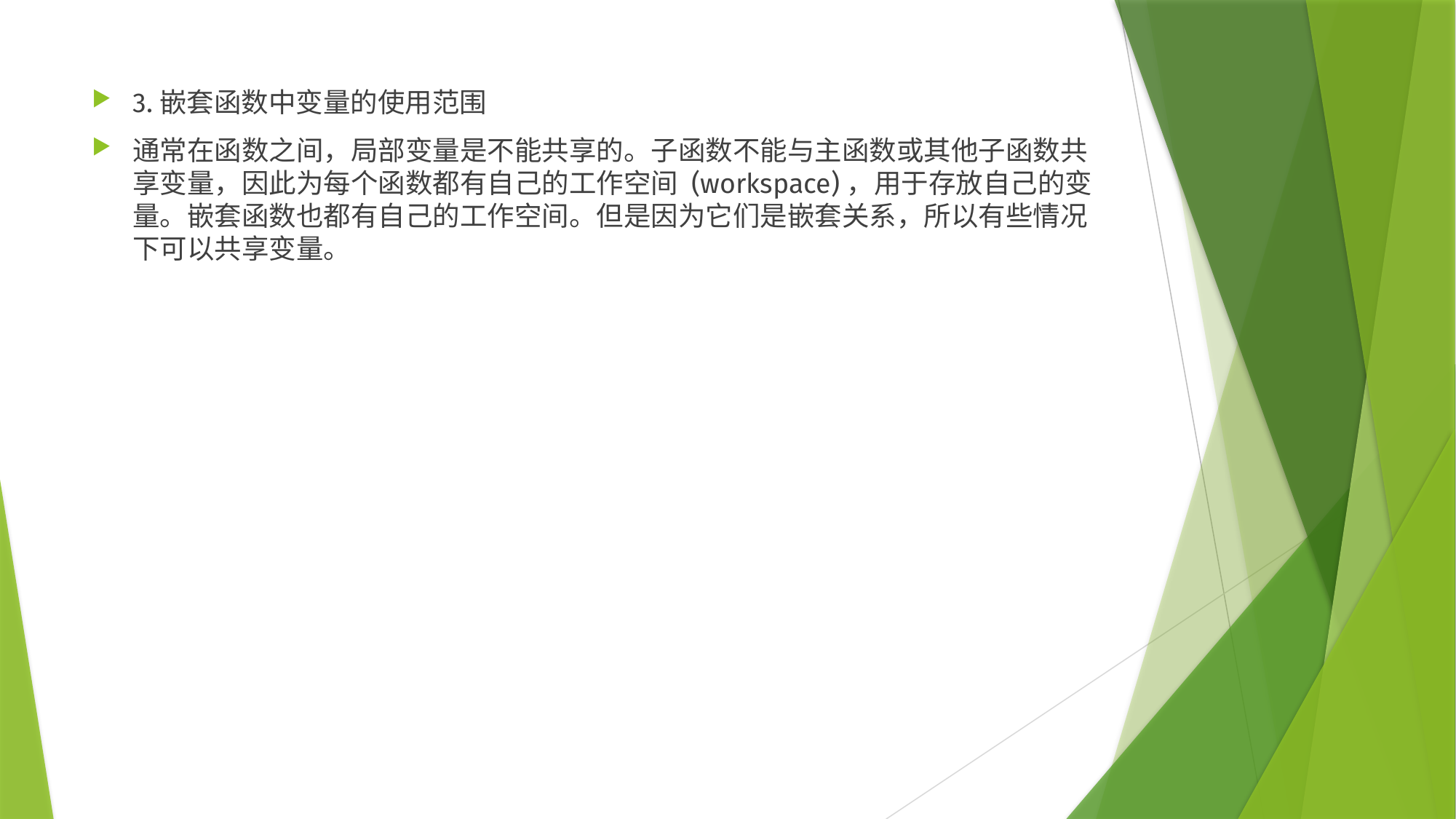

3.嵌套函数中变量的使用范围
通常在函数之间，局部变量是不能共享的。子函数不能与主函数或其他子函数共享变量，因此为每个函数都有自己的工作空间 (workspace)，用于存放自己的变量。嵌套函数也都有自己的工作空间。但是因为它们是嵌套关系，所以有些情况下可以共享变量。